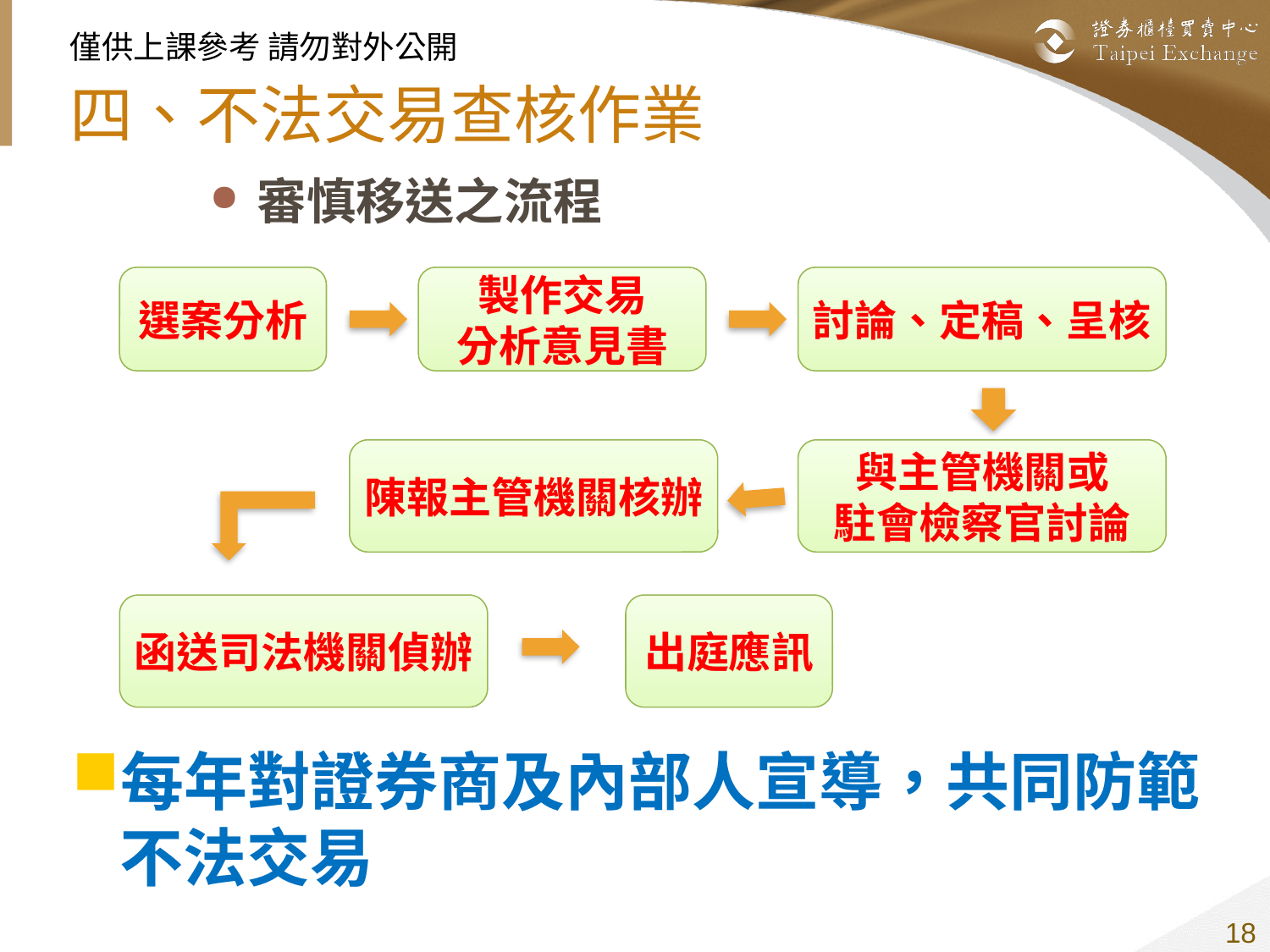

# 四、不法交易查核作業
審慎移送之流程

選案分析
製作交易
分析意見書
討論、定稿、呈核

陳報主管機關核辦
與主管機關或
駐會檢察官討論

函送司法機關偵辦
出庭應訊

每年對證券商及內部人宣導，共同防範不法交易